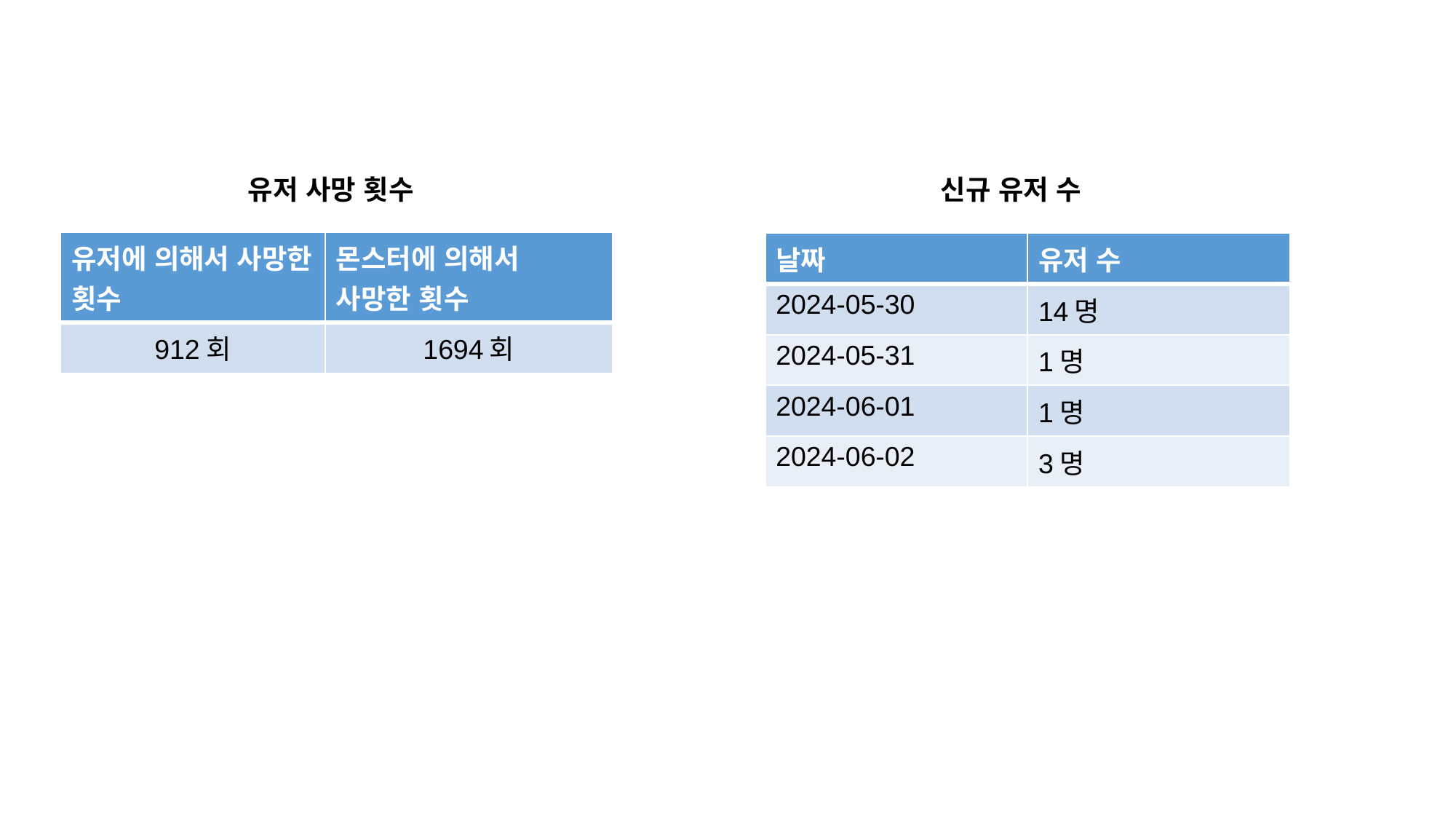

유저 사망 횟수
신규 유저 수
| 유저에 의해서 사망한 횟수 | 몬스터에 의해서 사망한 횟수 |
| --- | --- |
| 912회 | 1694회 |
| 날짜 | 유저 수 |
| --- | --- |
| 2024-05-30 | 14명 |
| 2024-05-31 | 1명 |
| 2024-06-01 | 1명 |
| 2024-06-02 | 3명 |